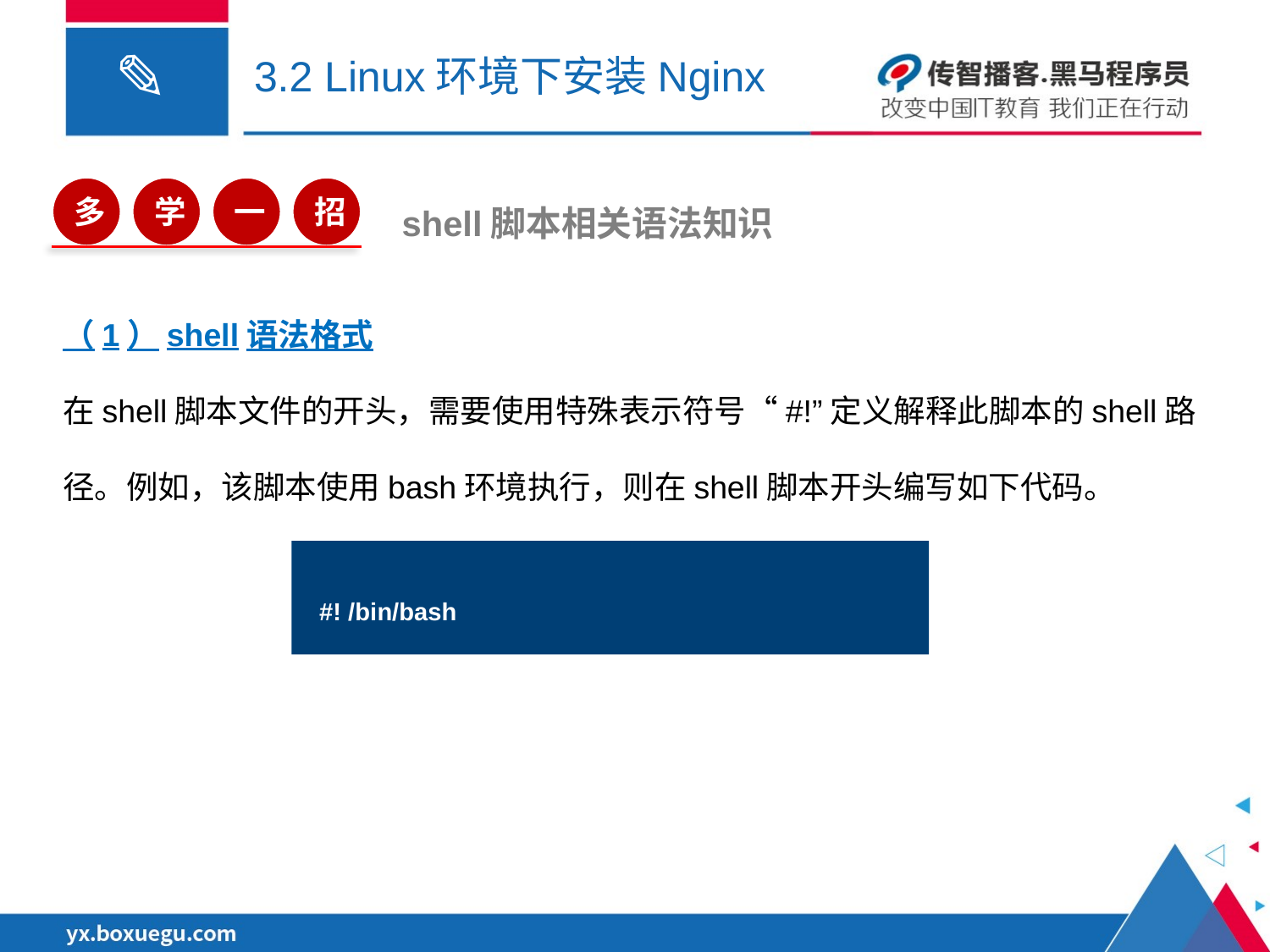

# 3.2 Linux环境下安装Nginx
多
学
一
招
shell脚本相关语法知识
（1）shell语法格式
在shell脚本文件的开头，需要使用特殊表示符号“#!”定义解释此脚本的shell路径。例如，该脚本使用bash环境执行，则在shell脚本开头编写如下代码。

#! /bin/bash